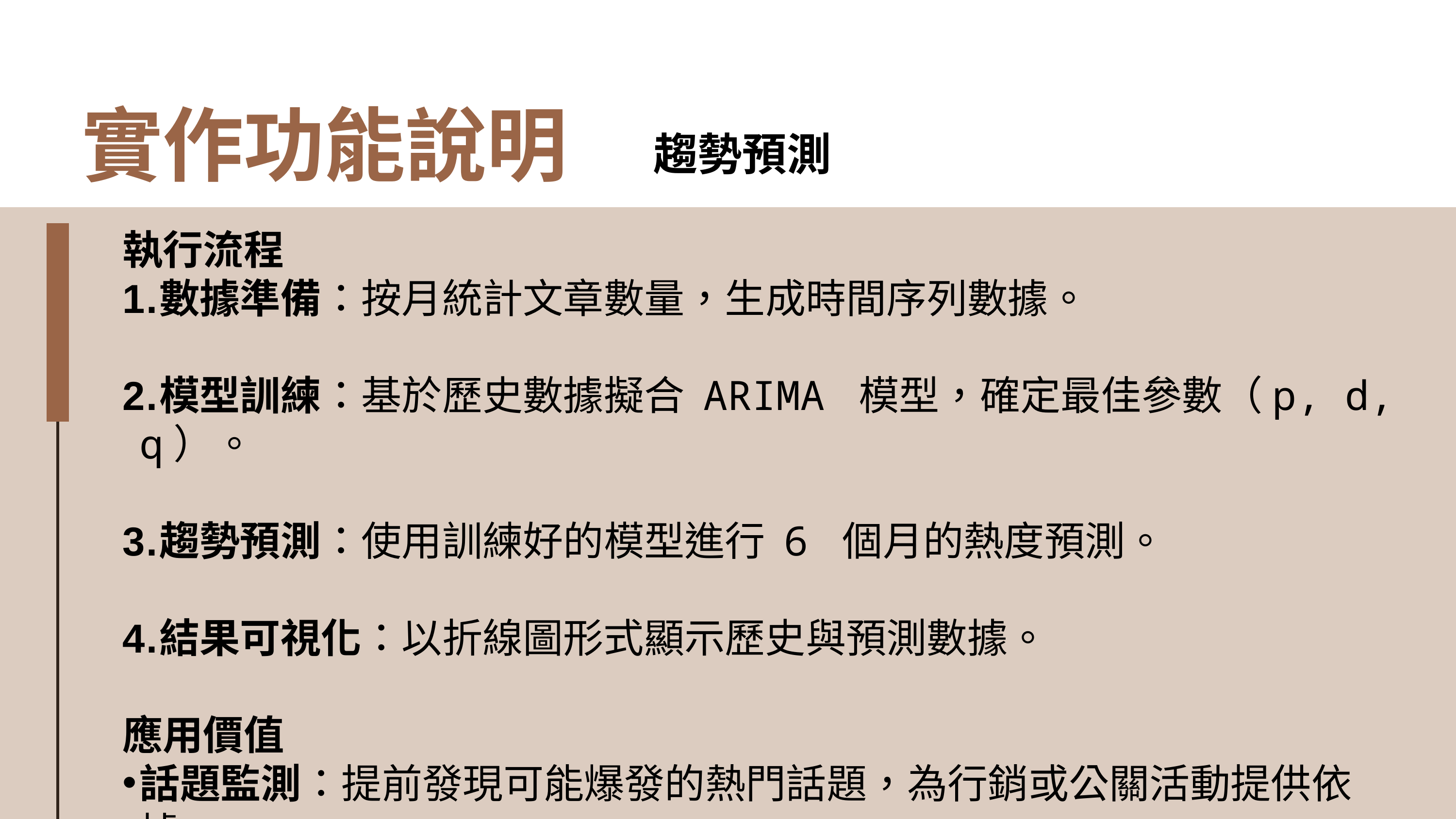

實作功能說明
趨勢預測

執行流程
數據準備：按月統計文章數量，生成時間序列數據。

模型訓練：基於歷史數據擬合 ARIMA 模型，確定最佳參數（p, d, q）。

趨勢預測：使用訓練好的模型進行 6 個月的熱度預測。

結果可視化：以折線圖形式顯示歷史與預測數據。

應用價值
話題監測：提前發現可能爆發的熱門話題，為行銷或公關活動提供依據。
預測未來走勢：幫助使用者制定資源分配或策略調整計劃。